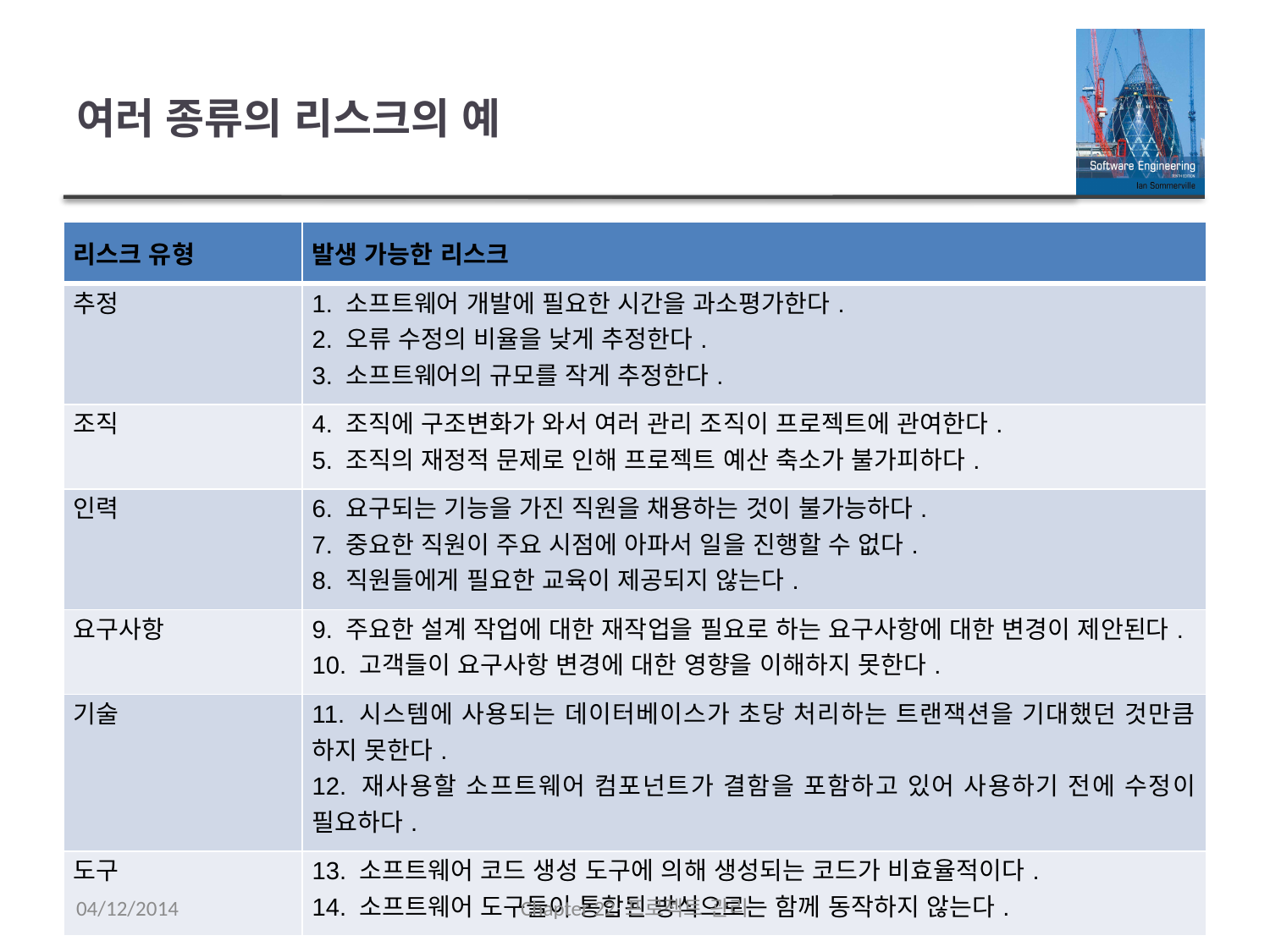

# 여러 종류의 리스크의 예
| 리스크 유형 | 발생 가능한 리스크 |
| --- | --- |
| 추정 | 1. 소프트웨어 개발에 필요한 시간을 과소평가한다. 2. 오류 수정의 비율을 낮게 추정한다. 3. 소프트웨어의 규모를 작게 추정한다. |
| 조직 | 4. 조직에 구조변화가 와서 여러 관리 조직이 프로젝트에 관여한다. 5. 조직의 재정적 문제로 인해 프로젝트 예산 축소가 불가피하다. |
| 인력 | 6. 요구되는 기능을 가진 직원을 채용하는 것이 불가능하다. 7. 중요한 직원이 주요 시점에 아파서 일을 진행할 수 없다. 8. 직원들에게 필요한 교육이 제공되지 않는다. |
| 요구사항 | 9. 주요한 설계 작업에 대한 재작업을 필요로 하는 요구사항에 대한 변경이 제안된다. 10. 고객들이 요구사항 변경에 대한 영향을 이해하지 못한다. |
| 기술 | 11. 시스템에 사용되는 데이터베이스가 초당 처리하는 트랜잭션을 기대했던 것만큼 하지 못한다. 12. 재사용할 소프트웨어 컴포넌트가 결함을 포함하고 있어 사용하기 전에 수정이 필요하다. |
| 도구 | 13. 소프트웨어 코드 생성 도구에 의해 생성되는 코드가 비효율적이다. 14. 소프트웨어 도구들이 통합된 방식으로는 함께 동작하지 않는다. |
04/12/2014
Chapter 22 프로젝트 관리
16